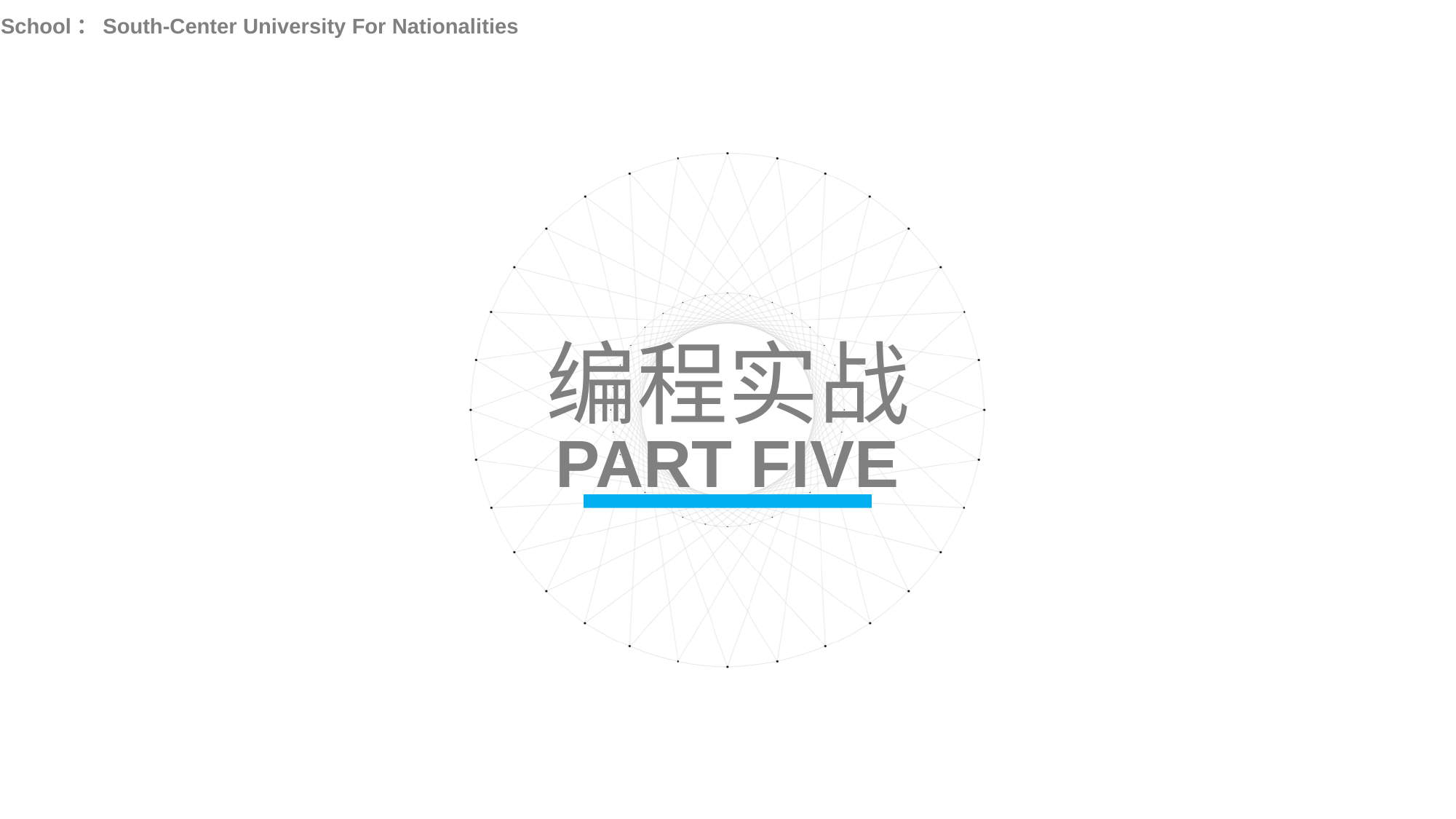

School：South-Center University For Nationalities
编程实战
PART FIVE